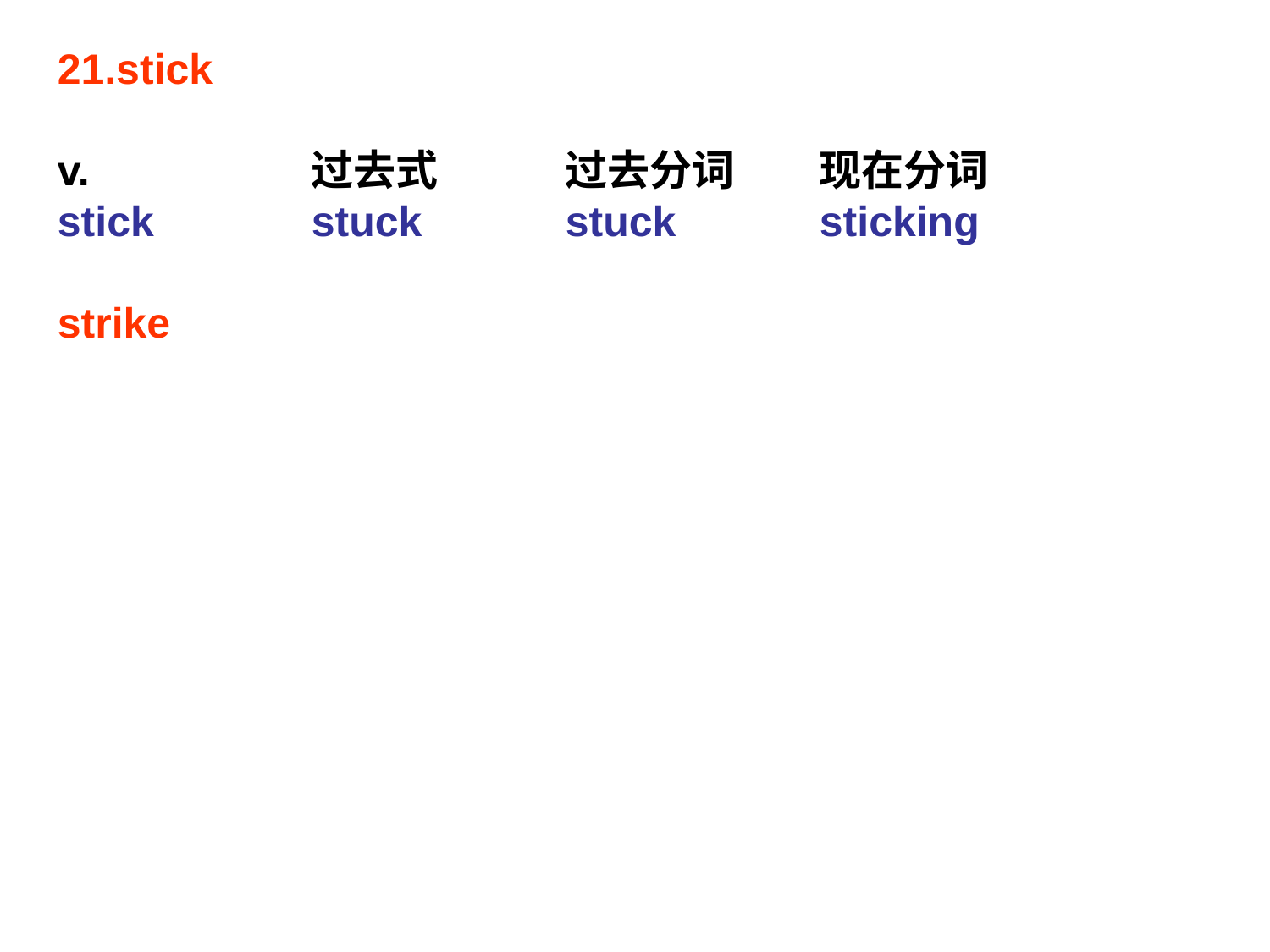

21.stick

v.		过去式	过去分词	现在分词
stick		stuck		stuck		sticking

strike